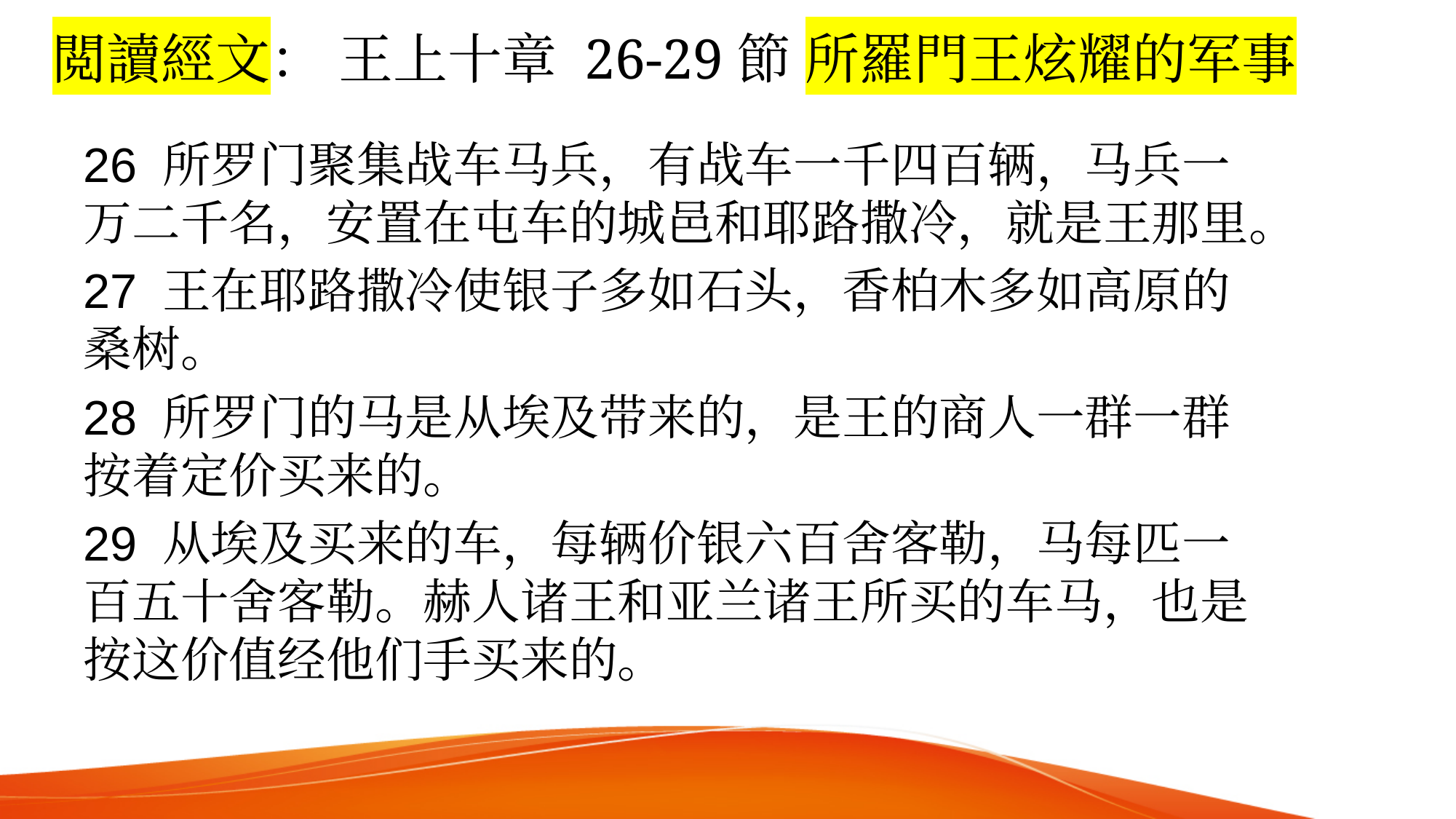

# 閲讀經文： 王上十章 26-29節 所羅門王炫耀的军事
26 所罗门聚集战车马兵，有战车一千四百辆，马兵一万二千名，安置在屯车的城邑和耶路撒冷，就是王那里。
27 王在耶路撒冷使银子多如石头，香柏木多如高原的桑树。
28 所罗门的马是从埃及带来的，是王的商人一群一群按着定价买来的。
29 从埃及买来的车，每辆价银六百舍客勒，马每匹一百五十舍客勒。赫人诸王和亚兰诸王所买的车马，也是按这价值经他们手买来的。